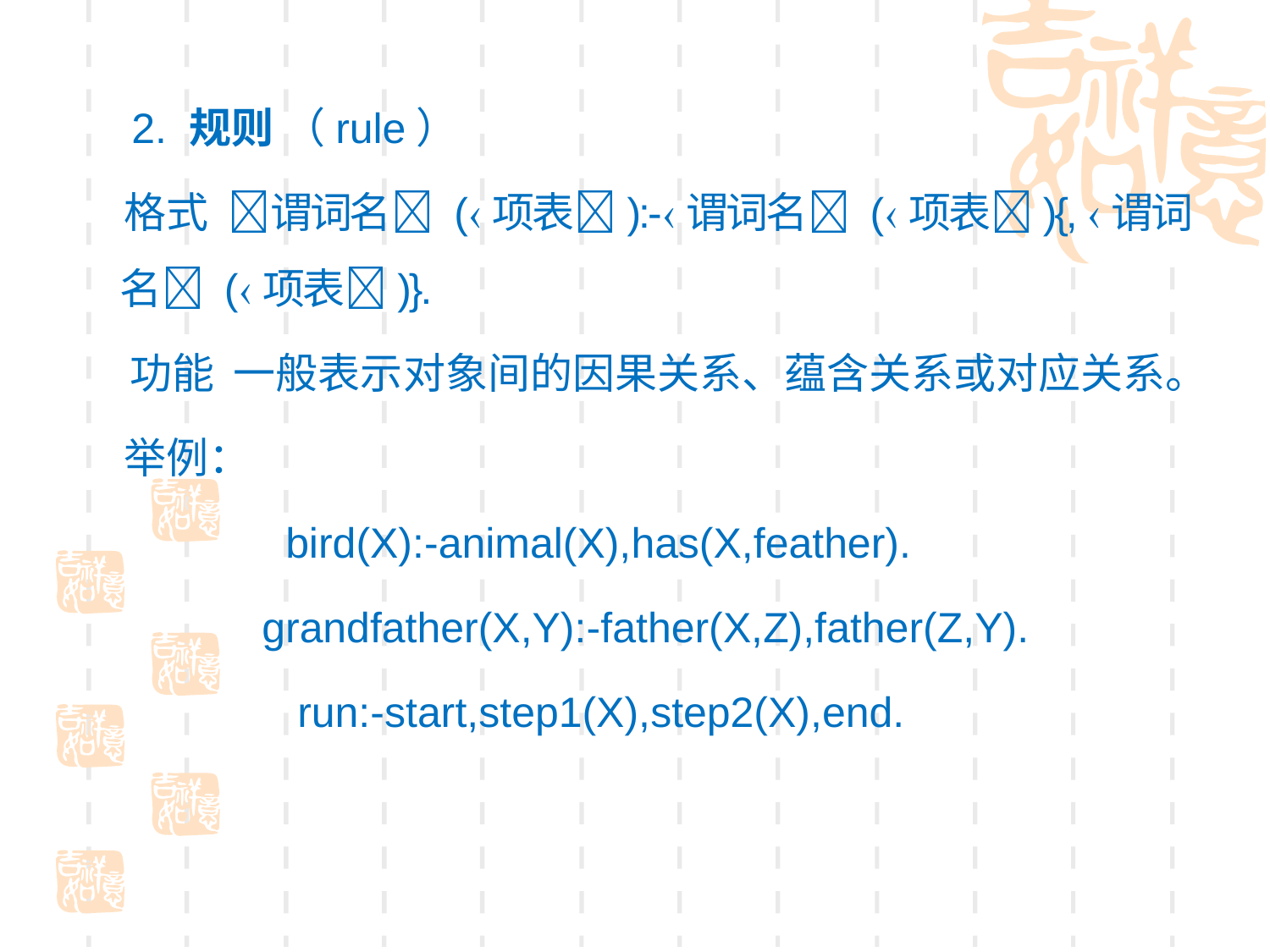

2. 规则 （rule）
　 格式  〈谓词名〉 (〈项表〉):-〈谓词名〉 (〈项表〉){, 〈谓词名〉 (〈项表〉)}.
     功能  一般表示对象间的因果关系、蕴含关系或对应关系。
　 举例：
                  bird(X):-animal(X),has(X,feather).
                grandfather(X,Y):-father(X,Z),father(Z,Y).
                   run:-start,step1(X),step2(X),end.